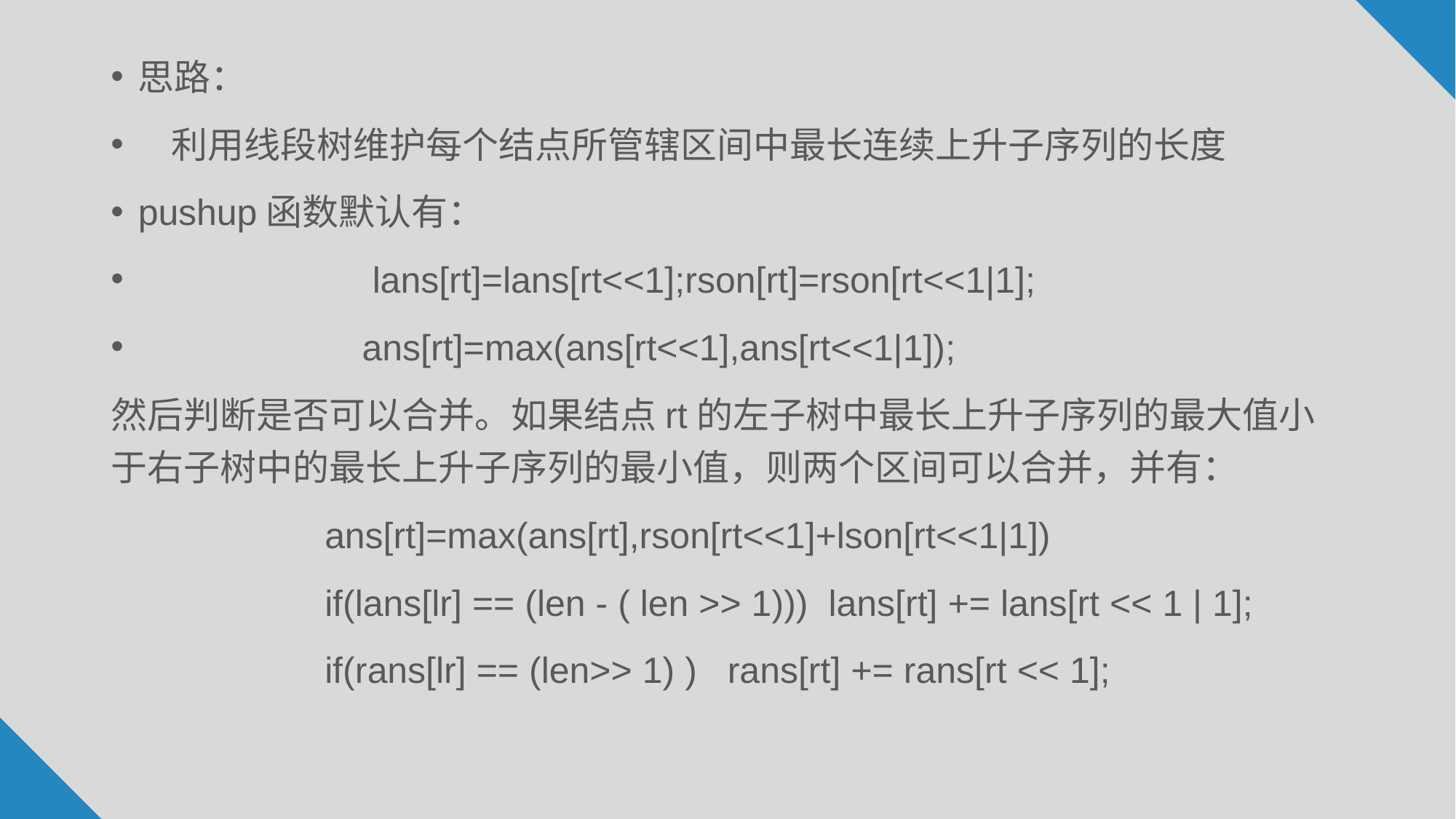

思路：
   利用线段树维护每个结点所管辖区间中最长连续上升子序列的长度
pushup函数默认有：
                       lans[rt]=lans[rt<<1];rson[rt]=rson[rt<<1|1];
                      ans[rt]=max(ans[rt<<1],ans[rt<<1|1]);
然后判断是否可以合并。如果结点rt的左子树中最长上升子序列的最大值小于右子树中的最长上升子序列的最小值，则两个区间可以合并，并有：
                     ans[rt]=max(ans[rt],rson[rt<<1]+lson[rt<<1|1])
                     if(lans[lr] == (len - ( len >> 1)))  lans[rt] += lans[rt << 1 | 1];
                     if(rans[lr] == (len>> 1) )   rans[rt] += rans[rt << 1];